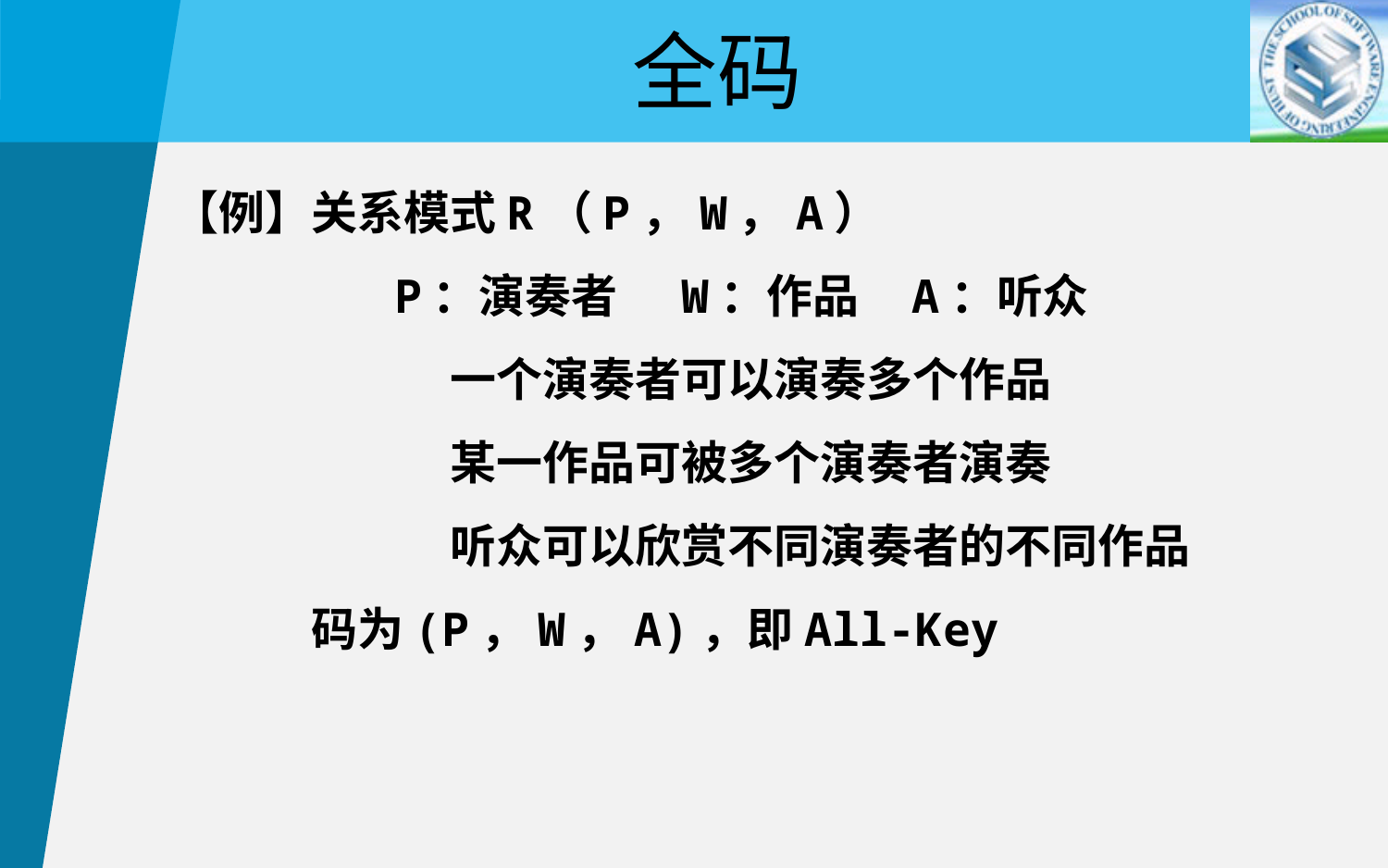

全码
【例】关系模式R（P，W，A）
        P：演奏者     W：作品    A：听众
		一个演奏者可以演奏多个作品
		某一作品可被多个演奏者演奏
		听众可以欣赏不同演奏者的不同作品
	码为(P，W，A)，即All-Key